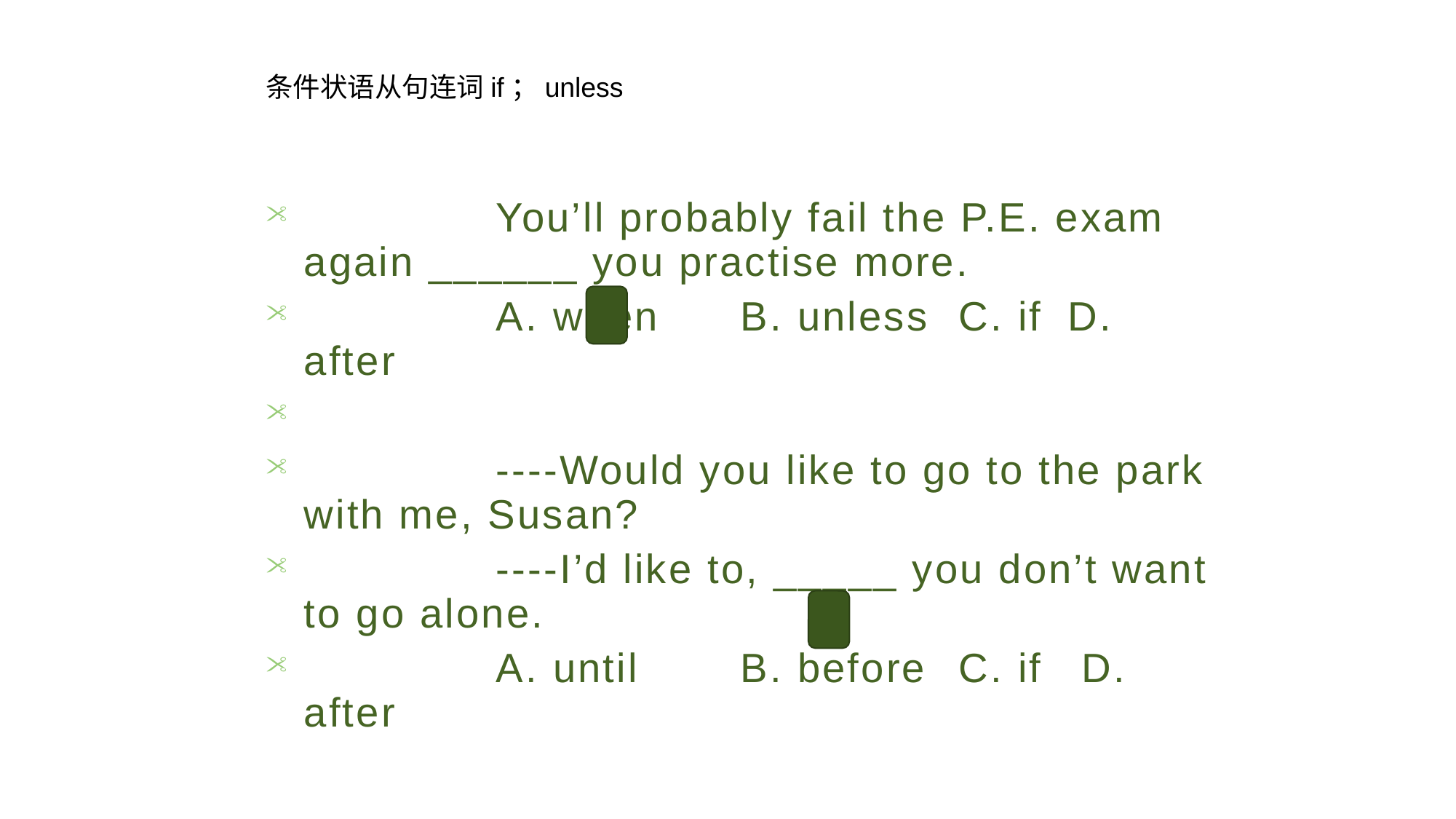

条件状语从句连词if；unless
	You’ll probably fail the P.E. exam again ______ you practise more.
	A. when	B. unless	C. if	D. after

	----Would you like to go to the park with me, Susan?
	----I’d like to, _____ you don’t want to go alone.
	A. until	B. before	C. if	 D. after